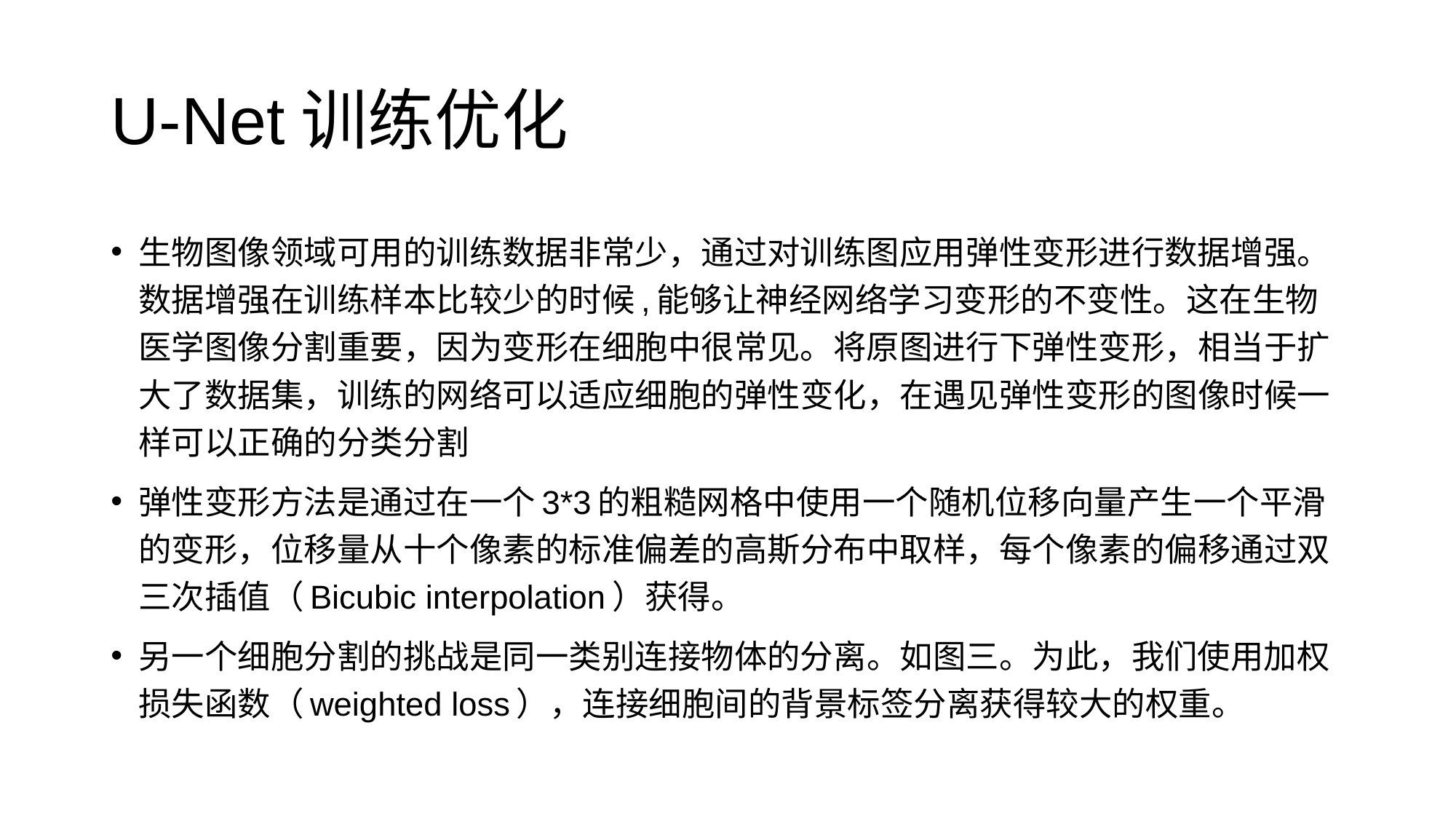

# U-Net训练优化
生物图像领域可用的训练数据非常少，通过对训练图应用弹性变形进行数据增强。数据增强在训练样本比较少的时候,能够让神经网络学习变形的不变性。这在生物医学图像分割重要，因为变形在细胞中很常见。将原图进行下弹性变形，相当于扩大了数据集，训练的网络可以适应细胞的弹性变化，在遇见弹性变形的图像时候一样可以正确的分类分割
弹性变形方法是通过在一个3*3的粗糙网格中使用一个随机位移向量产生一个平滑的变形，位移量从十个像素的标准偏差的高斯分布中取样，每个像素的偏移通过双三次插值（Bicubic interpolation）获得。
另一个细胞分割的挑战是同一类别连接物体的分离。如图三。为此，我们使用加权损失函数（weighted loss），连接细胞间的背景标签分离获得较大的权重。